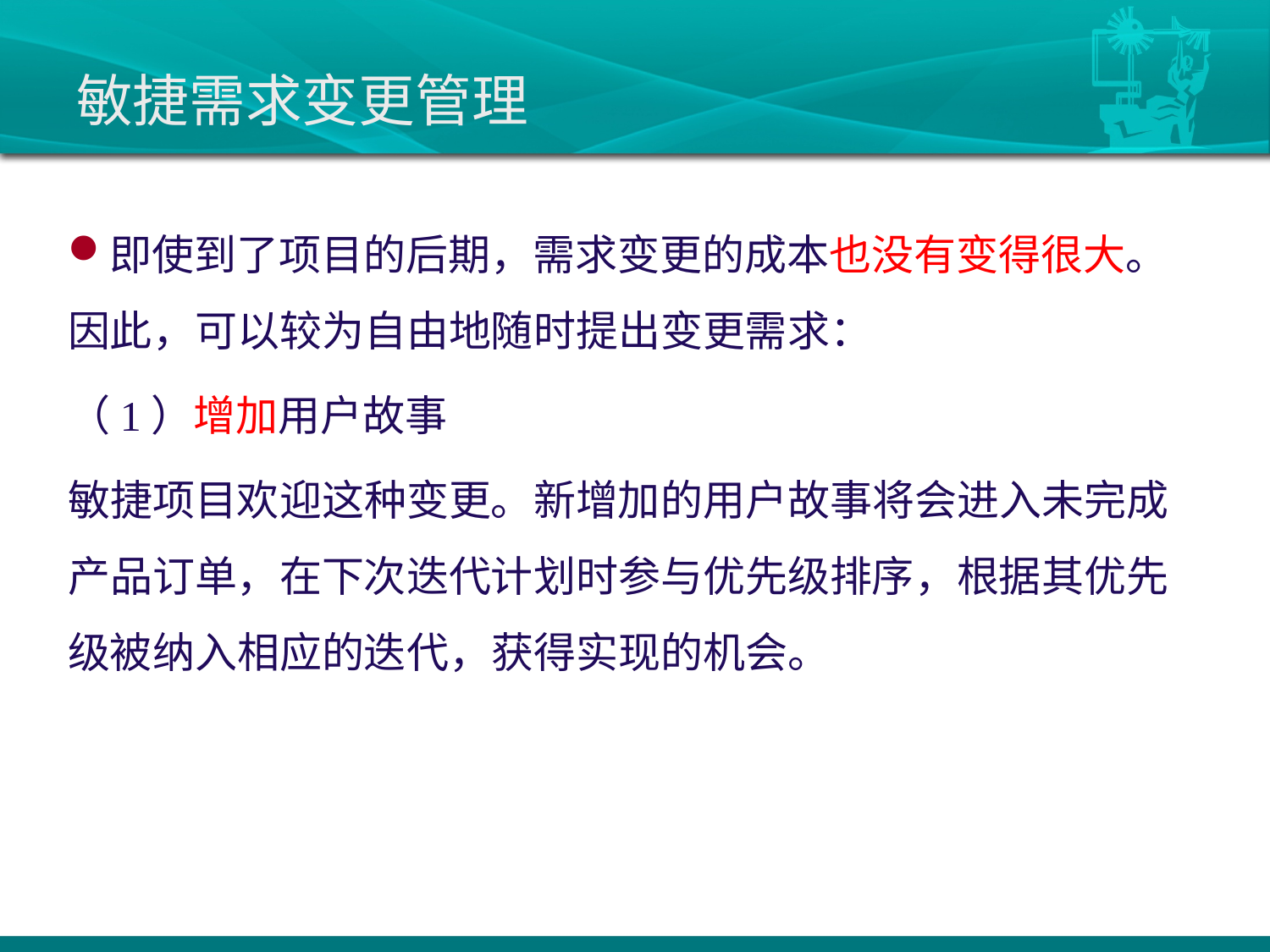

# 敏捷需求变更管理
即使到了项目的后期，需求变更的成本也没有变得很大。因此，可以较为自由地随时提出变更需求：
（1）增加用户故事
敏捷项目欢迎这种变更。新增加的用户故事将会进入未完成产品订单，在下次迭代计划时参与优先级排序，根据其优先级被纳入相应的迭代，获得实现的机会。